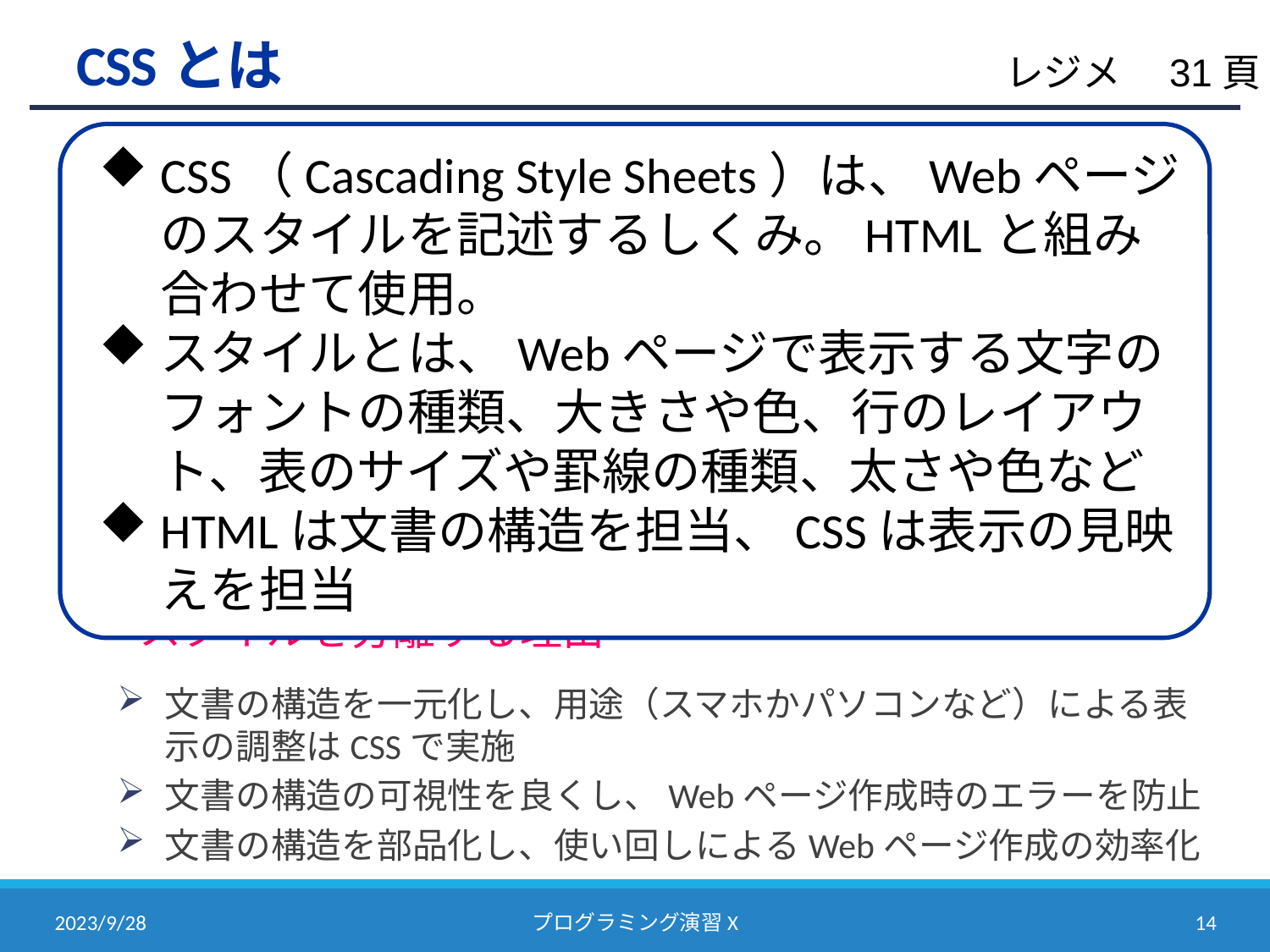

# CSSとは
レジメ　31頁
CSS（Cascading Style Sheets）は、Webページのスタイルを記述するしくみ。HTMLと組み合わせて使用。
スタイルとは、Webページで表示する文字のフォントの種類、大きさや色、行のレイアウト、表のサイズや罫線の種類、太さや色など
HTMLは文書の構造を担当、CSSは表示の見映えを担当
スタイルを分離する理由
文書の構造を一元化し、用途（スマホかパソコンなど）による表示の調整はCSSで実施
文書の構造の可視性を良くし、Webページ作成時のエラーを防止
文書の構造を部品化し、使い回しによるWebページ作成の効率化
2023/9/28
プログラミング演習X
14